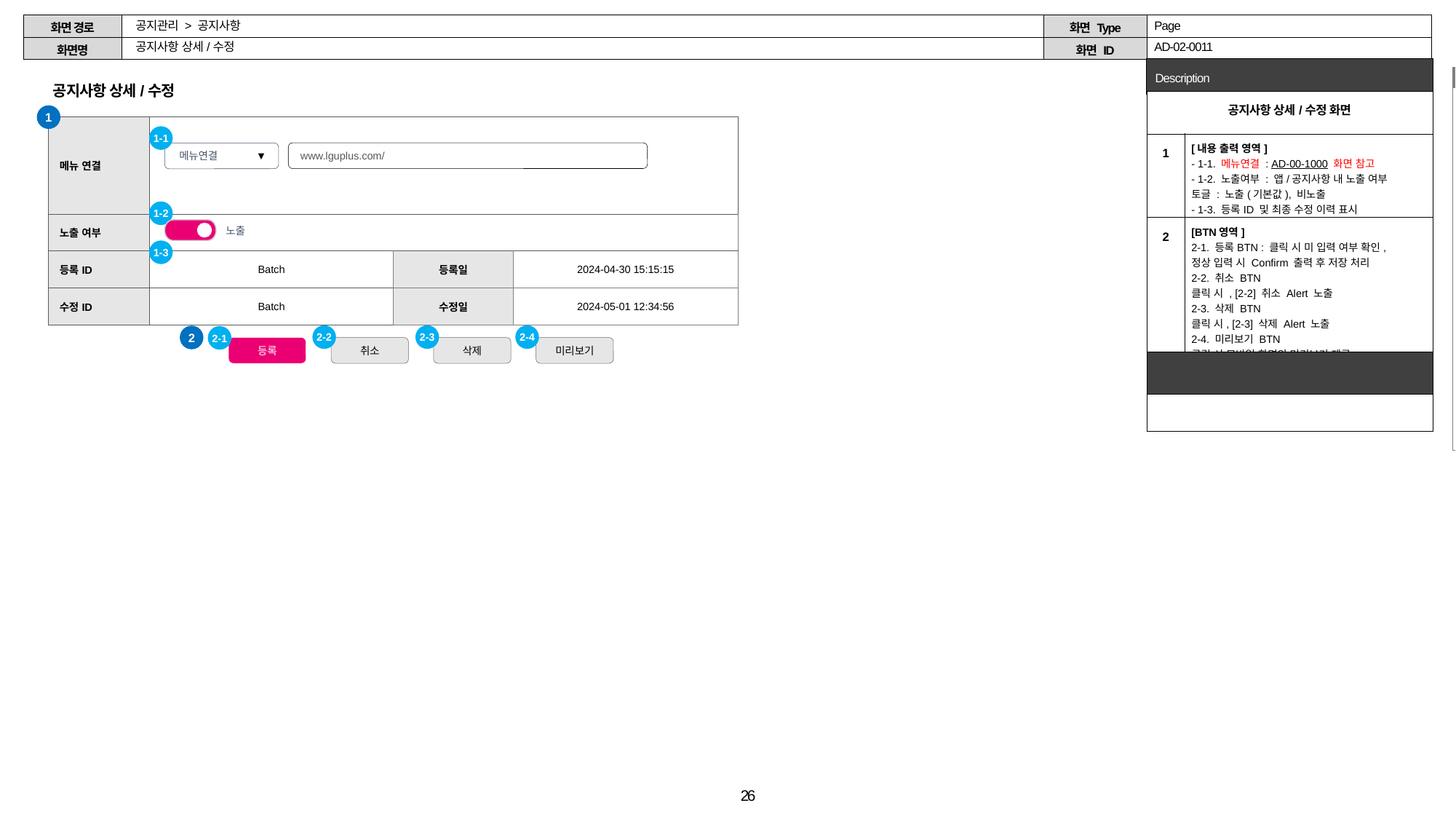

| 2024.06.10\_v0.19 |
| --- |
| 유플러스 플랫폼팀 피드백 - 본문 내 메뉴 및 외부링크 연결 기능 필요 - 이미지 파일 업로드 확장자 변경 |
공지관리 > 공지사항
Page
공지사항 상세/수정
AD-02-0011
| Alert / Confirm / Validation |  |
| --- | --- |
| 2 | 2-1. 필수값 미입력 $필수항목$을 입력해주세요. 2-1. 정상입력 등록하시겠습니까? 확인 : ‘등록되었습니다.’ Alert 출력 후 목록 화면으로 이동  취소 : Confirm 종료. 현 페이지 유지 2-2. 취소 취소하시겠습니까? 예 : 선택 항목 삭제 처리 후 목록 화면으로 이동   아니오 : Confirm 종료. 현 페이지 유지 2-3. 삭제 삭제하시겠습니까? 예 : 선택 항목 삭제 처리 후 목록 화면으로 이동   아니오 : Confirm 종료. 현 페이지 유지 |
공지사항 상세/수정
| 2024.06.19\_v0.21 |
| --- |
| 현업팀 피드백 - 내부/외부 연결 기능 수정 - 노출 여부 최하단 |
| 공지사항 상세/수정 화면 |  |
| --- | --- |
| 1 | [내용 출력 영역] - 1-1. 메뉴연결 : AD-00-1000 화면 참고 - 1-2. 노출여부 : 앱/공지사항 내 노출 여부 토글 : 노출(기본값), 비노출 - 1-3. 등록ID 및 최종 수정 이력 표시 |
| 2 | [BTN영역] 2-1. 등록BTN : 클릭 시 미 입력 여부 확인, 정상 입력 시 Confirm 출력 후 저장 처리 2-2. 취소 BTN 클릭 시 , [2-2] 취소 Alert 노출 2-3. 삭제 BTN 클릭 시, [2-3] 삭제 Alert 노출 2-4. 미리보기 BTN 클릭 시 모바일 화면의 미리보기 제공 |
| Note |  |
|  |  |
1
| 메뉴 연결 |  |  |  |
| --- | --- | --- | --- |
| 노출 여부 |  |  |  |
| 등록ID | Batch | 등록일 | 2024-04-30 15:15:15 |
| 수정ID | Batch | 수정일 | 2024-05-01 12:34:56 |
1-1
www.lguplus.com/
           ▼
메뉴연결
1-2

노출
1-3
2-2
2-3
2-4
2
2-1
등록
삭제
취소
미리보기